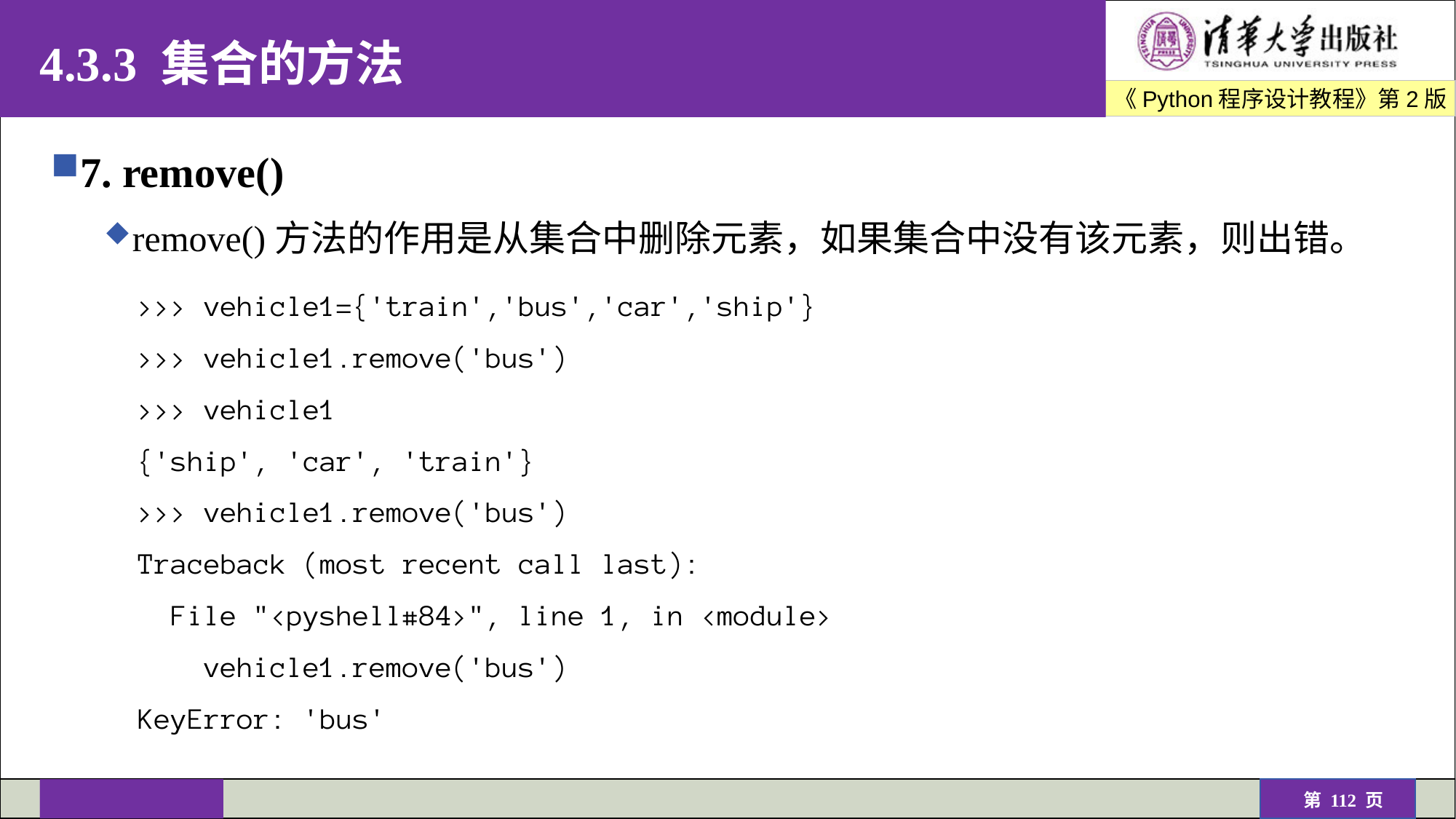

# 4.3.3 集合的方法
7. remove()
remove()方法的作用是从集合中删除元素，如果集合中没有该元素，则出错。
>>> vehicle1={'train','bus','car','ship'}
>>> vehicle1.remove('bus')
>>> vehicle1
{'ship', 'car', 'train'}
>>> vehicle1.remove('bus')
Traceback (most recent call last):
  File "<pyshell#84>", line 1, in <module>
    vehicle1.remove('bus')
KeyError: 'bus'